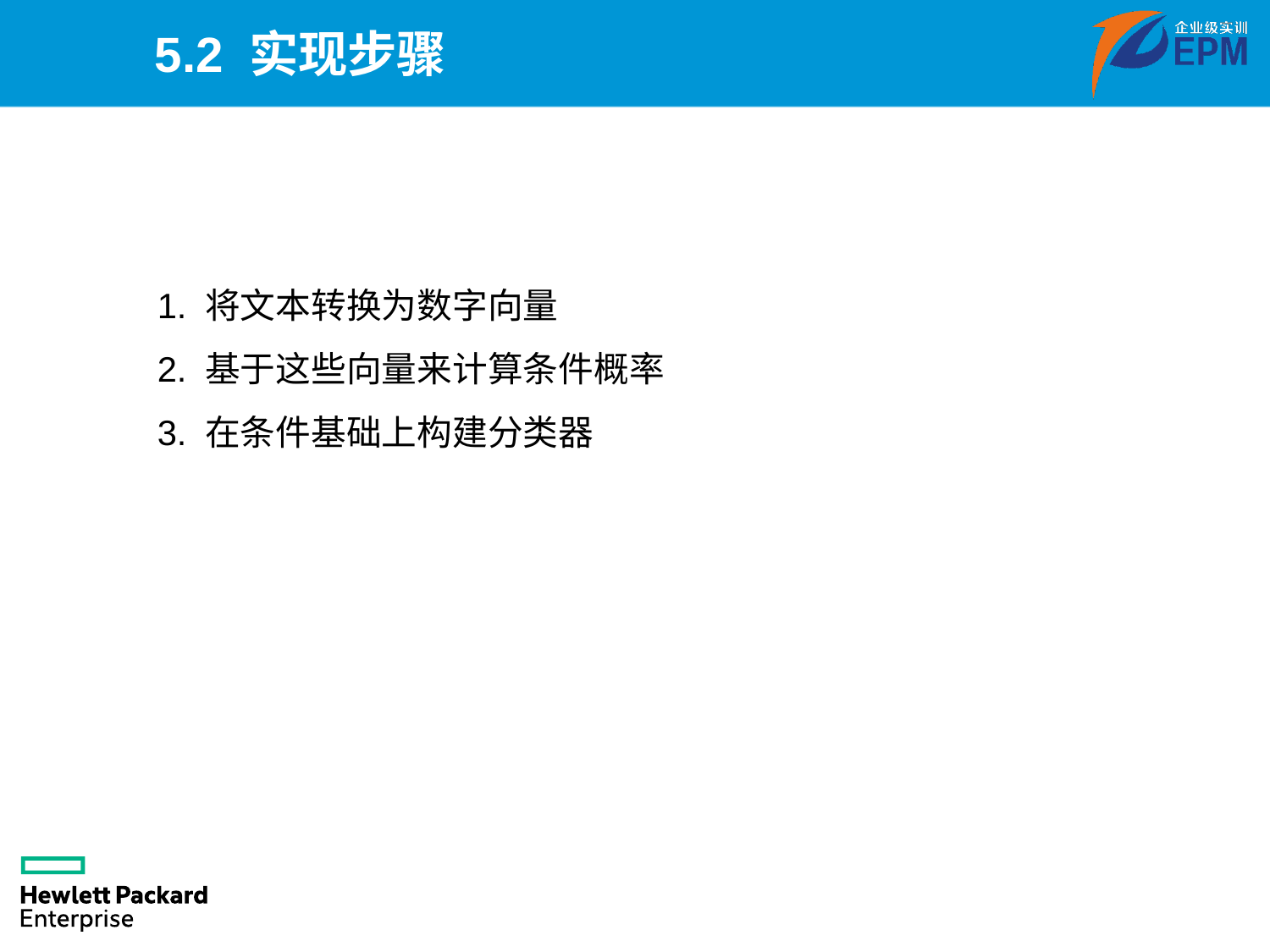

# 5.2 实现步骤
将文本转换为数字向量
基于这些向量来计算条件概率
在条件基础上构建分类器